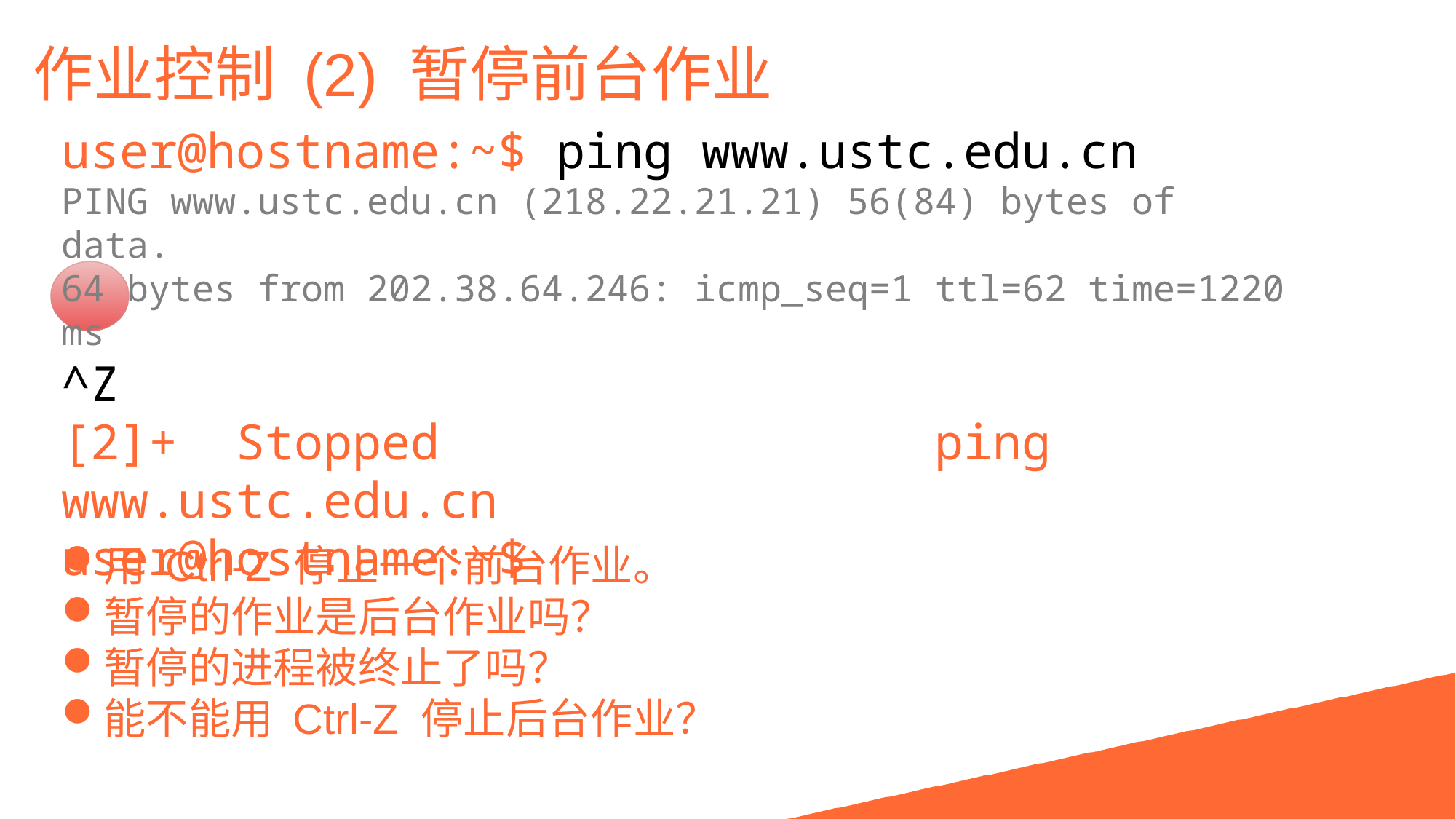

作业控制 (2) 暂停前台作业
user@hostname:~$ ping www.ustc.edu.cn
PING www.ustc.edu.cn (218.22.21.21) 56(84) bytes of data.
64 bytes from 202.38.64.246: icmp_seq=1 ttl=62 time=1220 ms
^Z
[2]+  Stopped                 ping www.ustc.edu.cn
user@hostname:~$

用 Ctrl-Z 停止一个前台作业。
暂停的作业是后台作业吗？
暂停的进程被终止了吗？
能不能用 Ctrl-Z 停止后台作业？